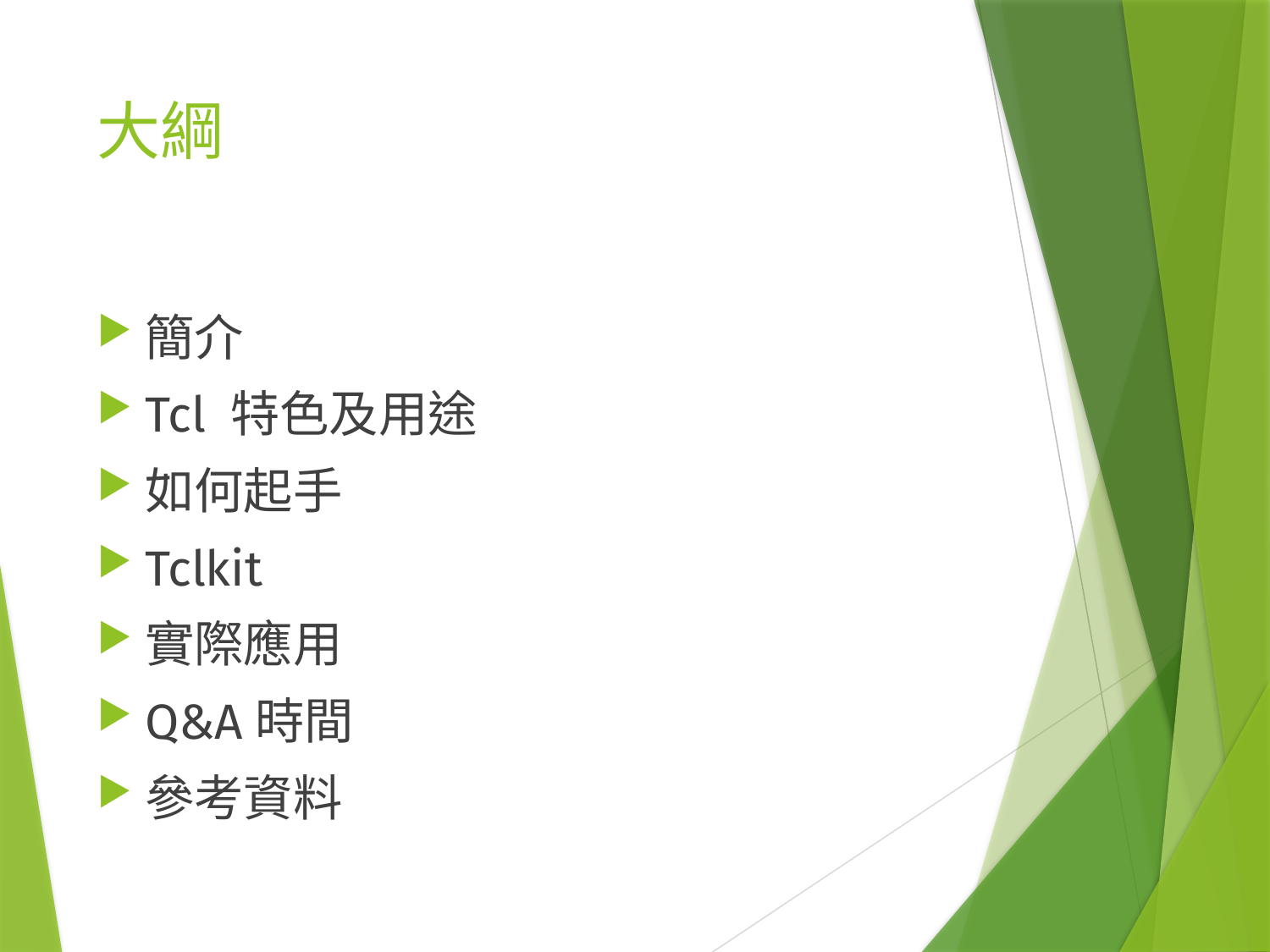

# 大綱
簡介
Tcl 特色及用途
如何起手
Tclkit
實際應用
Q&A時間
參考資料